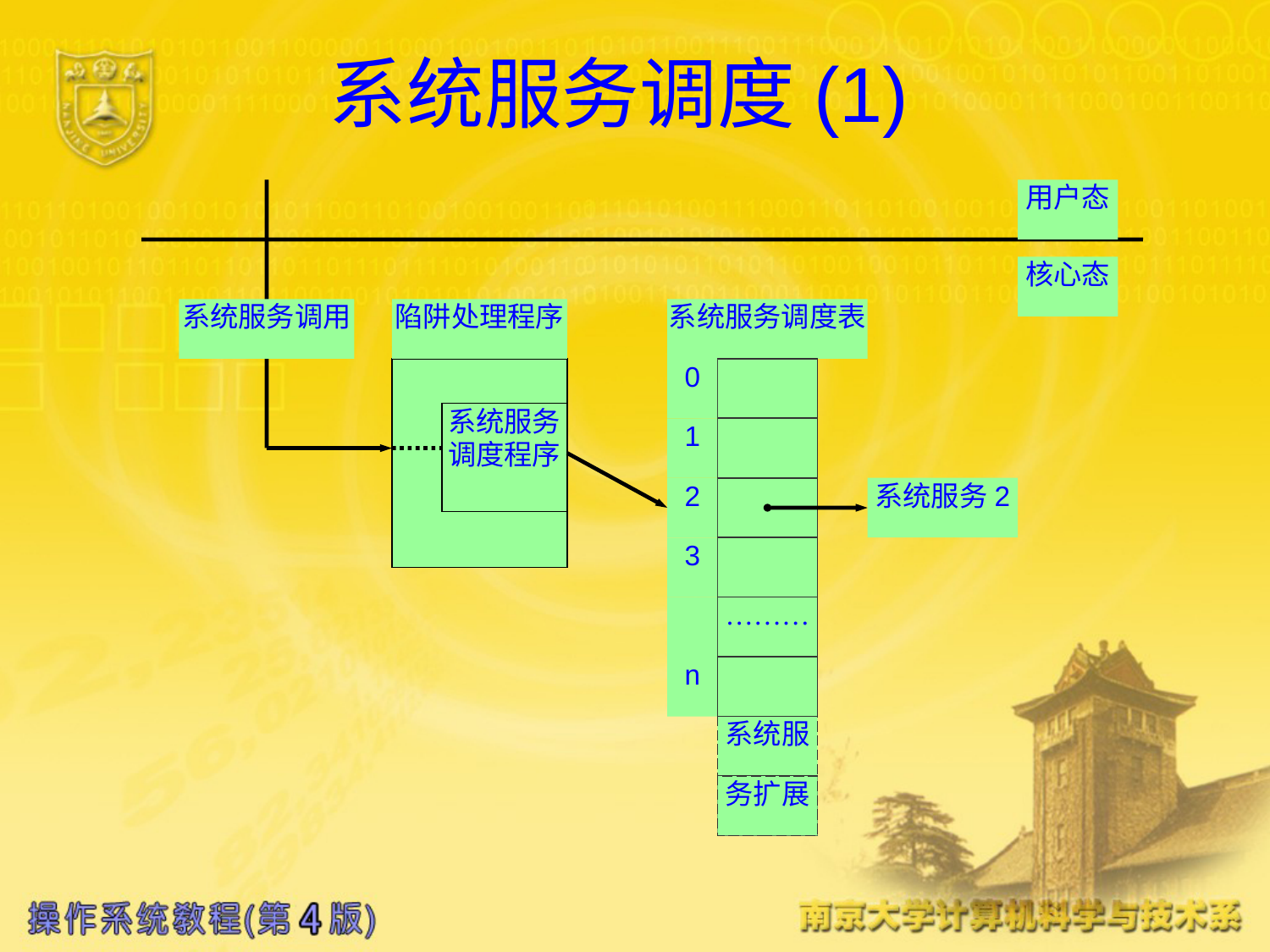

系统服务调度(1)

用户态

核心态
系统服务调用
陷阱处理程序
系统服务调度表

0

系统服务
调度程序
1

2

系统服务2

3

………
n

系统服

务扩展